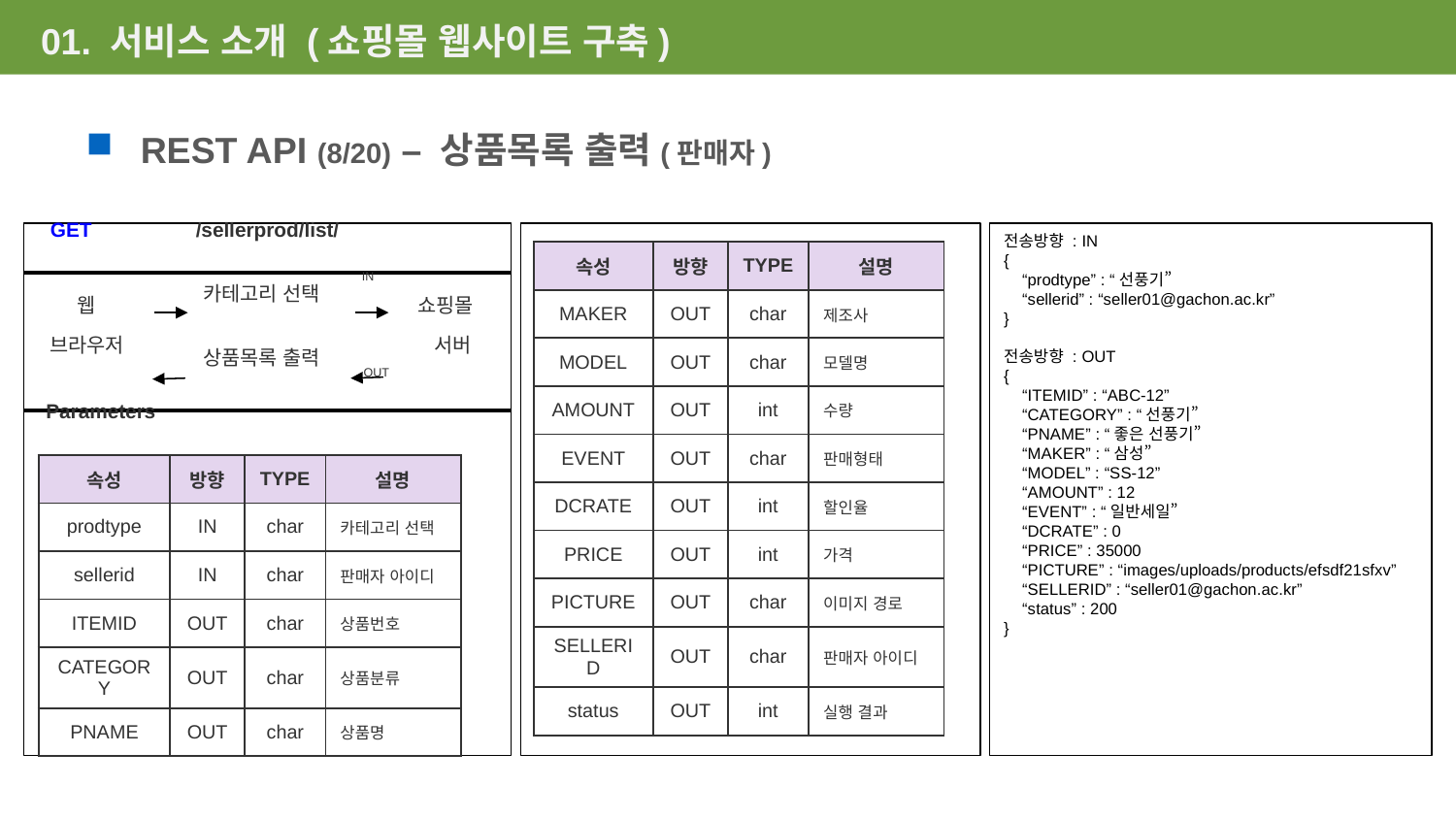

01. 서비스 소개 (쇼핑몰 웹사이트 구축)
REST API (8/20) – 상품목록 출력(판매자)
GET	/sellerprod/list/

전송방향 : IN
{
    “prodtype” : “선풍기”
    “sellerid” : “seller01@gachon.ac.kr”
}

전송방향 : OUT
{
    “ITEMID” : “ABC-12”
    “CATEGORY” : “선풍기”
    “PNAME” : “좋은 선풍기”
    “MAKER” : “삼성”
    “MODEL” : “SS-12”
    “AMOUNT” : 12
    “EVENT” : “일반세일”
    “DCRATE” : 0
    “PRICE” : 35000
    “PICTURE” : “images/uploads/products/efsdf21sfxv”
    “SELLERID” : “seller01@gachon.ac.kr”
    “status” : 200
}

| 속성 | 방향 | TYPE | 설명 |
| --- | --- | --- | --- |
| MAKER | OUT | char | 제조사 |
| MODEL | OUT | char | 모델명 |
| AMOUNT | OUT | int | 수량 |
| EVENT | OUT | char | 판매형태 |
| DCRATE | OUT | int | 할인율 |
| PRICE | OUT | int | 가격 |
| PICTURE | OUT | char | 이미지 경로 |
| SELLERID | OUT | char | 판매자 아이디 |
| status | OUT | int | 실행 결과 |
IN
카테고리 선택
    웹
브라우저
쇼핑몰
  서버
상품목록 출력
OUT
Parameters
| 속성 | 방향 | TYPE | 설명 |
| --- | --- | --- | --- |
| prodtype | IN | char | 카테고리 선택 |
| sellerid | IN | char | 판매자 아이디 |
| ITEMID | OUT | char | 상품번호 |
| CATEGORY | OUT | char | 상품분류 |
| PNAME | OUT | char | 상품명 |